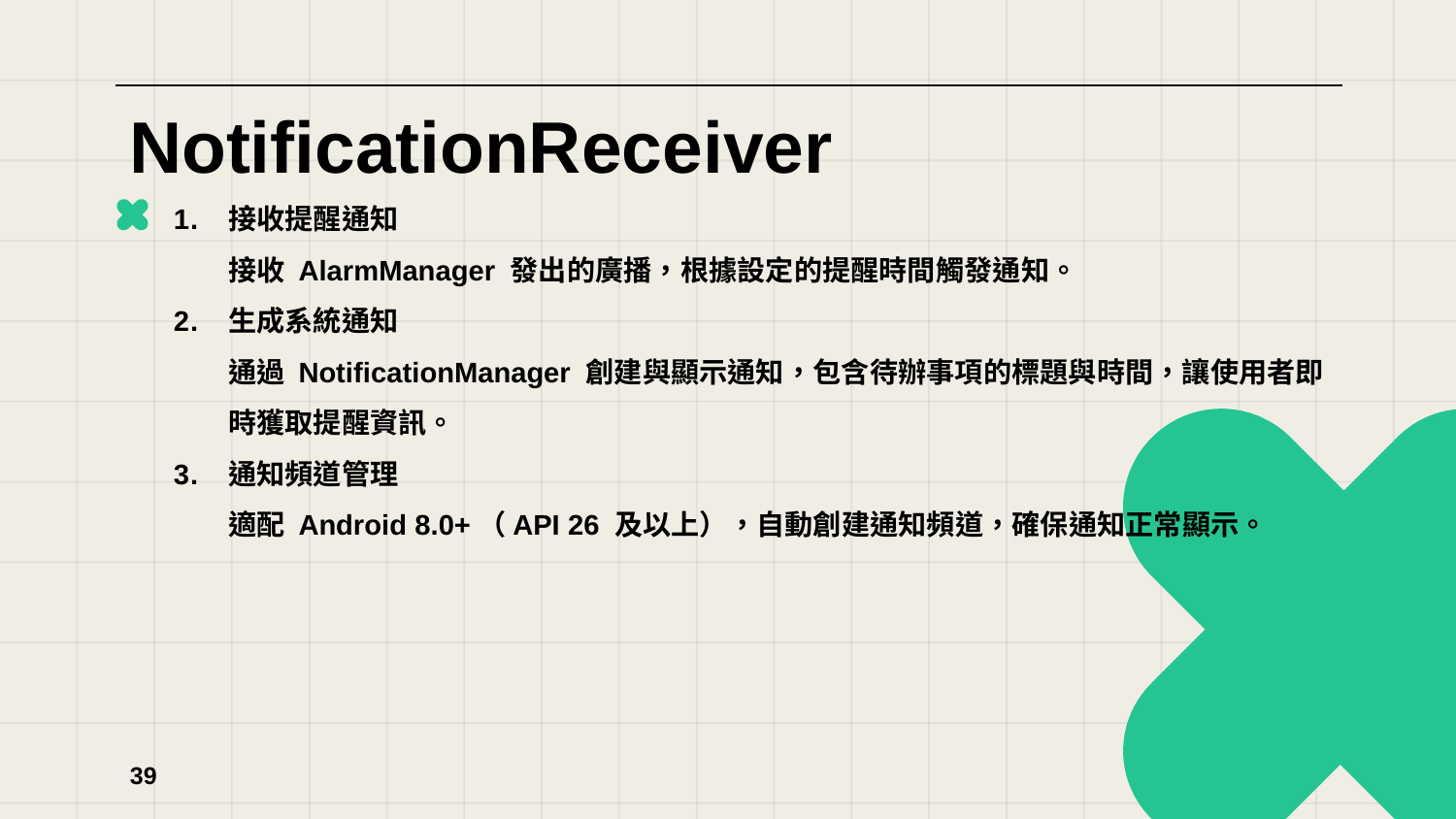

# NotificationReceiver
接收提醒通知
接收 AlarmManager 發出的廣播，根據設定的提醒時間觸發通知。
生成系統通知
通過 NotificationManager 創建與顯示通知，包含待辦事項的標題與時間，讓使用者即時獲取提醒資訊。
通知頻道管理
適配 Android 8.0+（API 26 及以上），自動創建通知頻道，確保通知正常顯示。

39